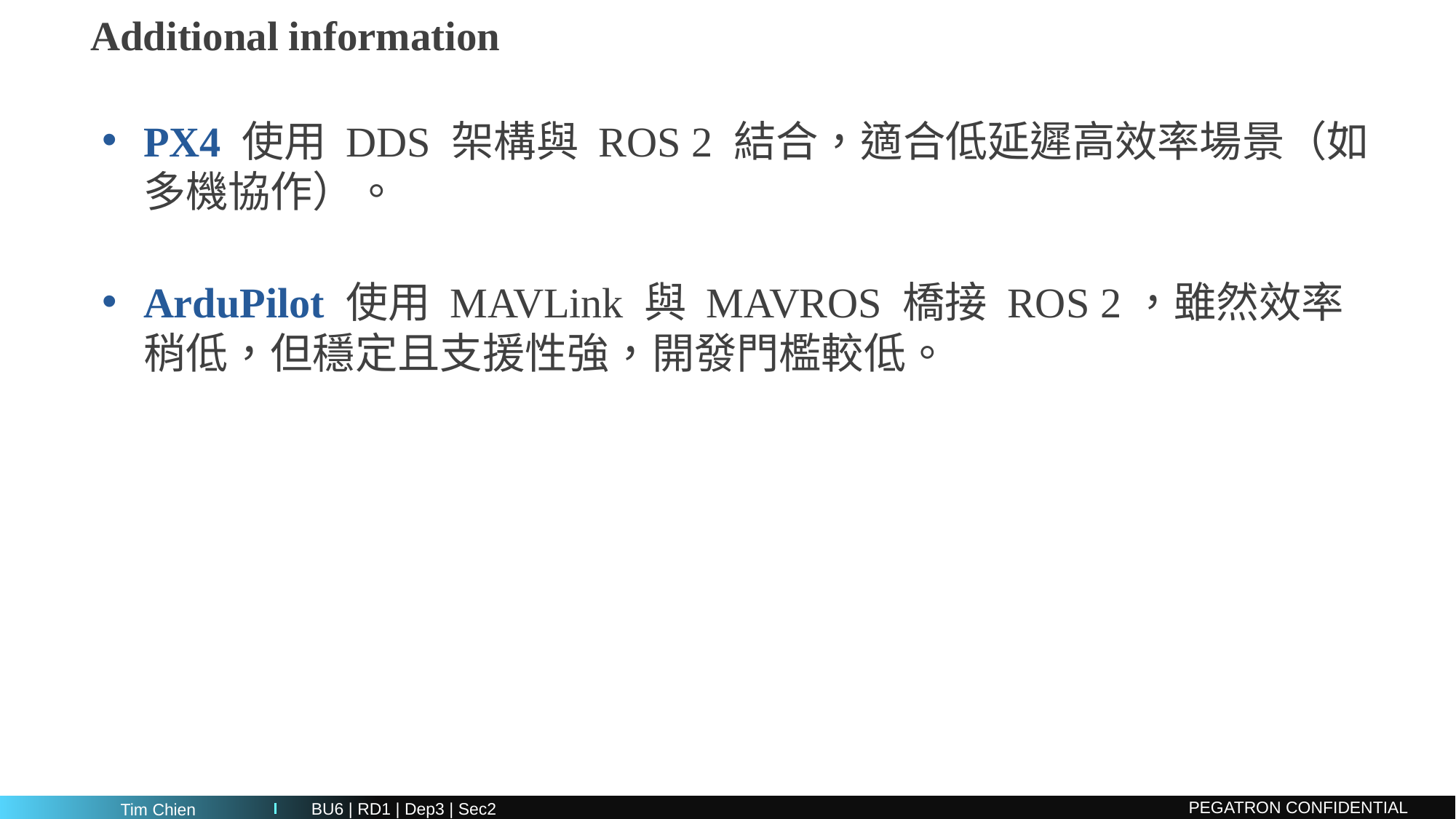

# Additional information
PX4 使用 DDS 架構與 ROS 2 結合，適合低延遲高效率場景（如多機協作）。
ArduPilot 使用 MAVLink 與 MAVROS 橋接 ROS 2，雖然效率稍低，但穩定且支援性強，開發門檻較低。